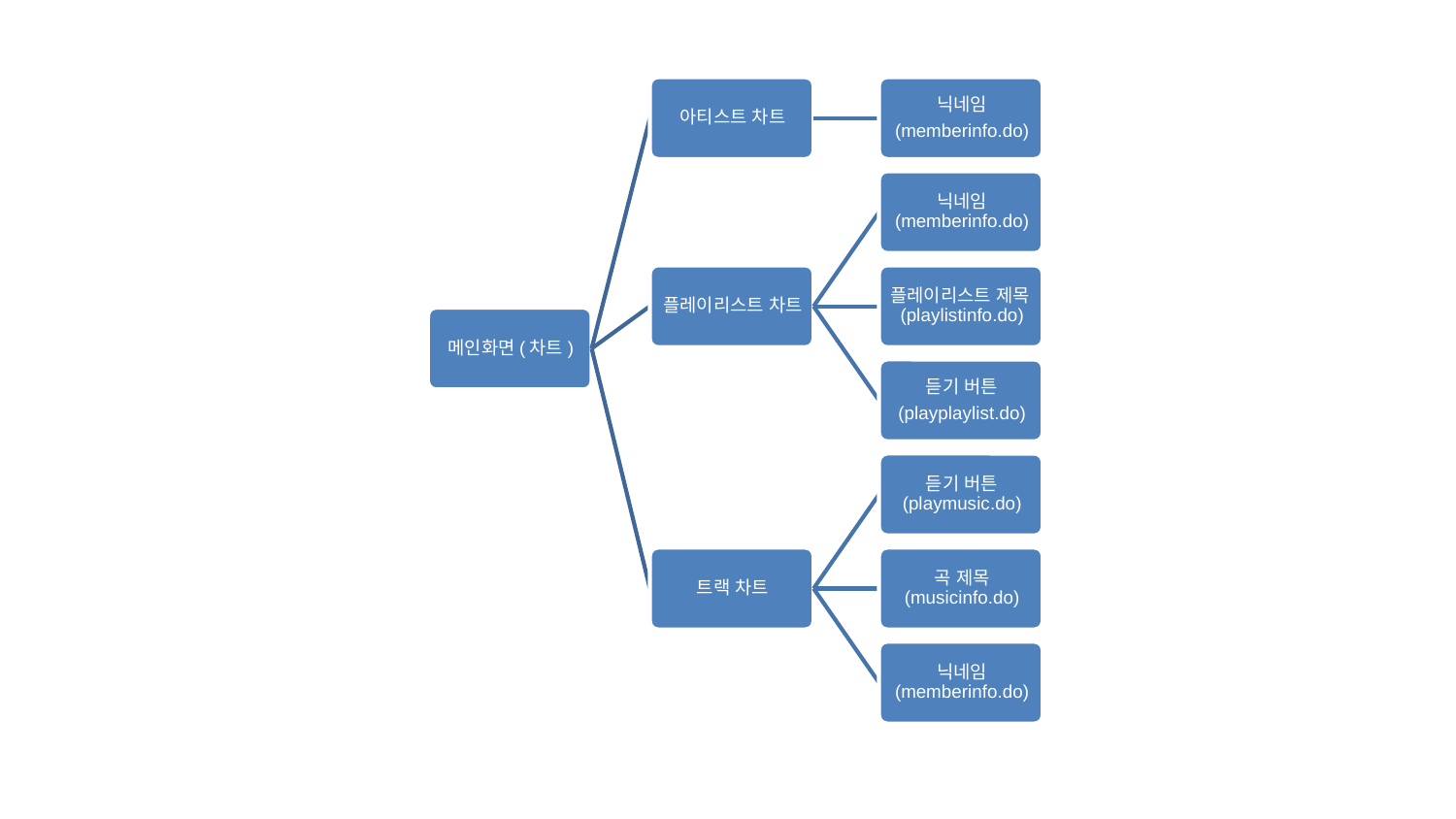

메인화면(차트)

아티스트 차트

닉네임
(memberinfo.do)

플레이리스트 차트

닉네임 (memberinfo.do)

플레이리스트 제목(playlistinfo.do)

듣기 버튼
(playplaylist.do)

트랙 차트

듣기 버튼 (playmusic.do)

곡 제목 (musicinfo.do)

닉네임 (memberinfo.do)